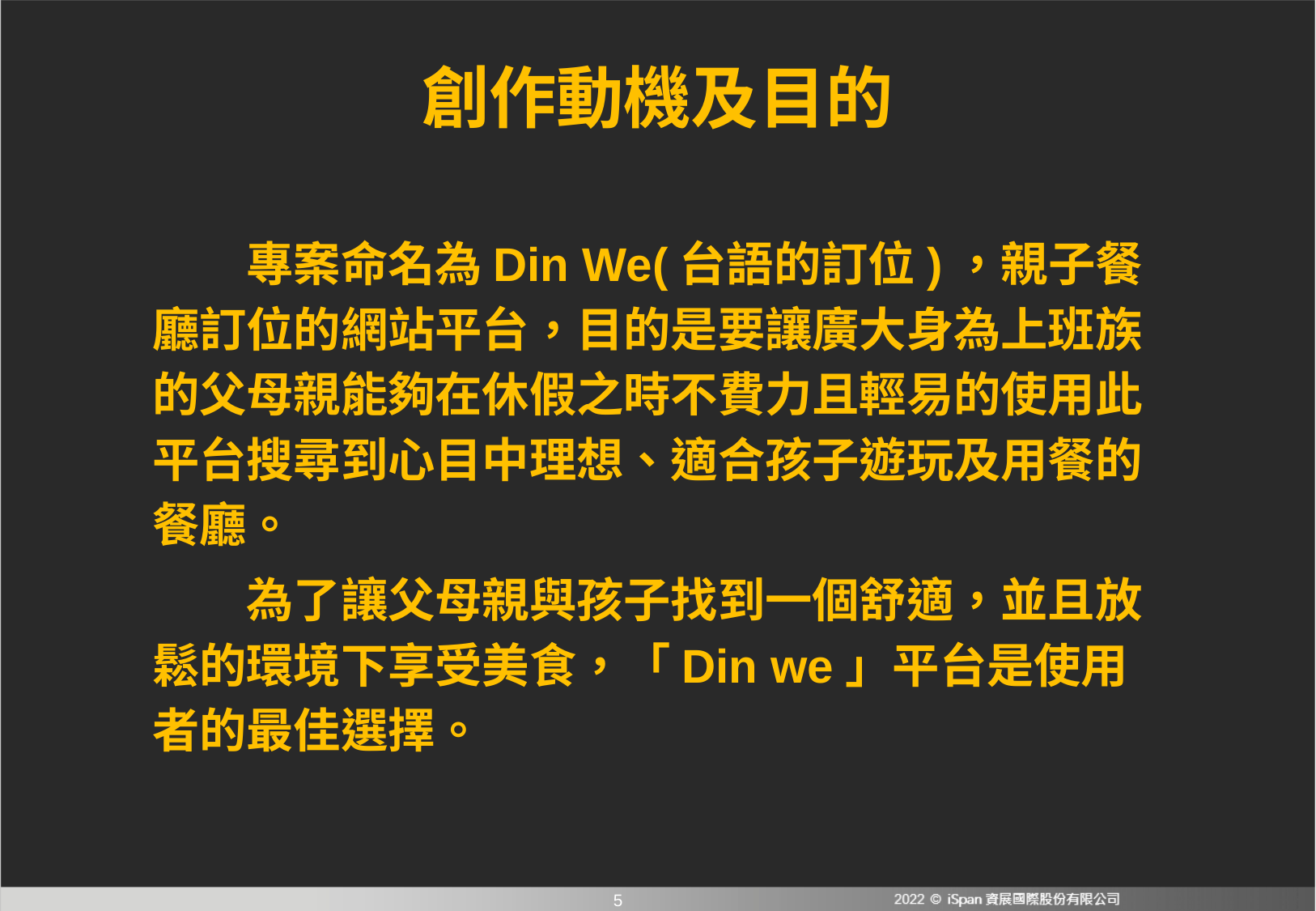

創作動機及目的
　　專案命名為Din We(台語的訂位)，親子餐廳訂位的網站平台，目的是要讓廣大身為上班族的父母親能夠在休假之時不費力且輕易的使用此平台搜尋到心目中理想、適合孩子遊玩及用餐的餐廳。
　　為了讓父母親與孩子找到一個舒適，並且放鬆的環境下享受美食，「Din we」平台是使用者的最佳選擇。
5